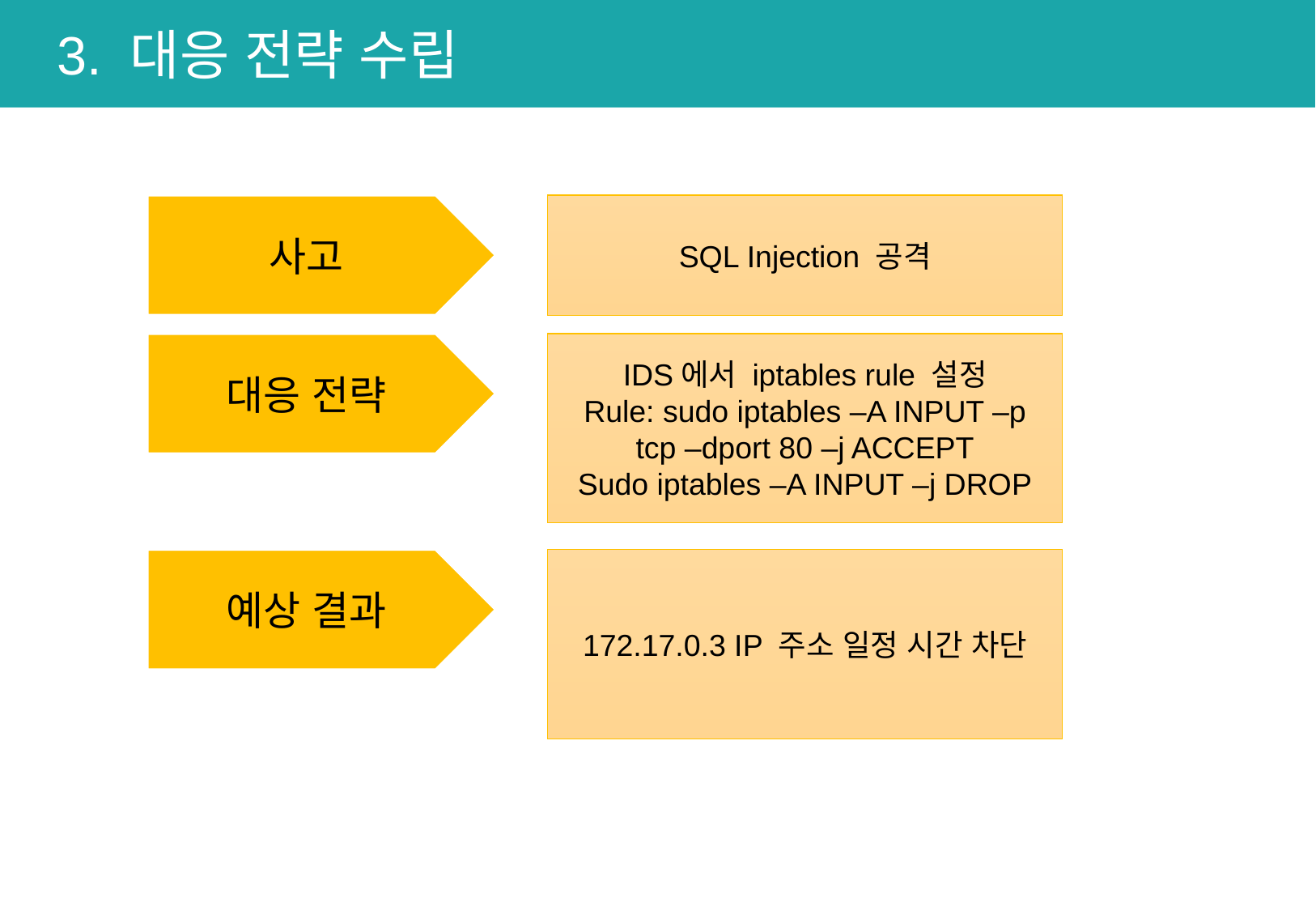

# 3. 대응 전략 수립
사고
SQL Injection 공격
IDS에서 iptables rule 설정
Rule: sudo iptables –A INPUT –p tcp –dport 80 –j ACCEPT
Sudo iptables –A INPUT –j DROP
대응 전략
172.17.0.3 IP 주소 일정 시간 차단
예상 결과